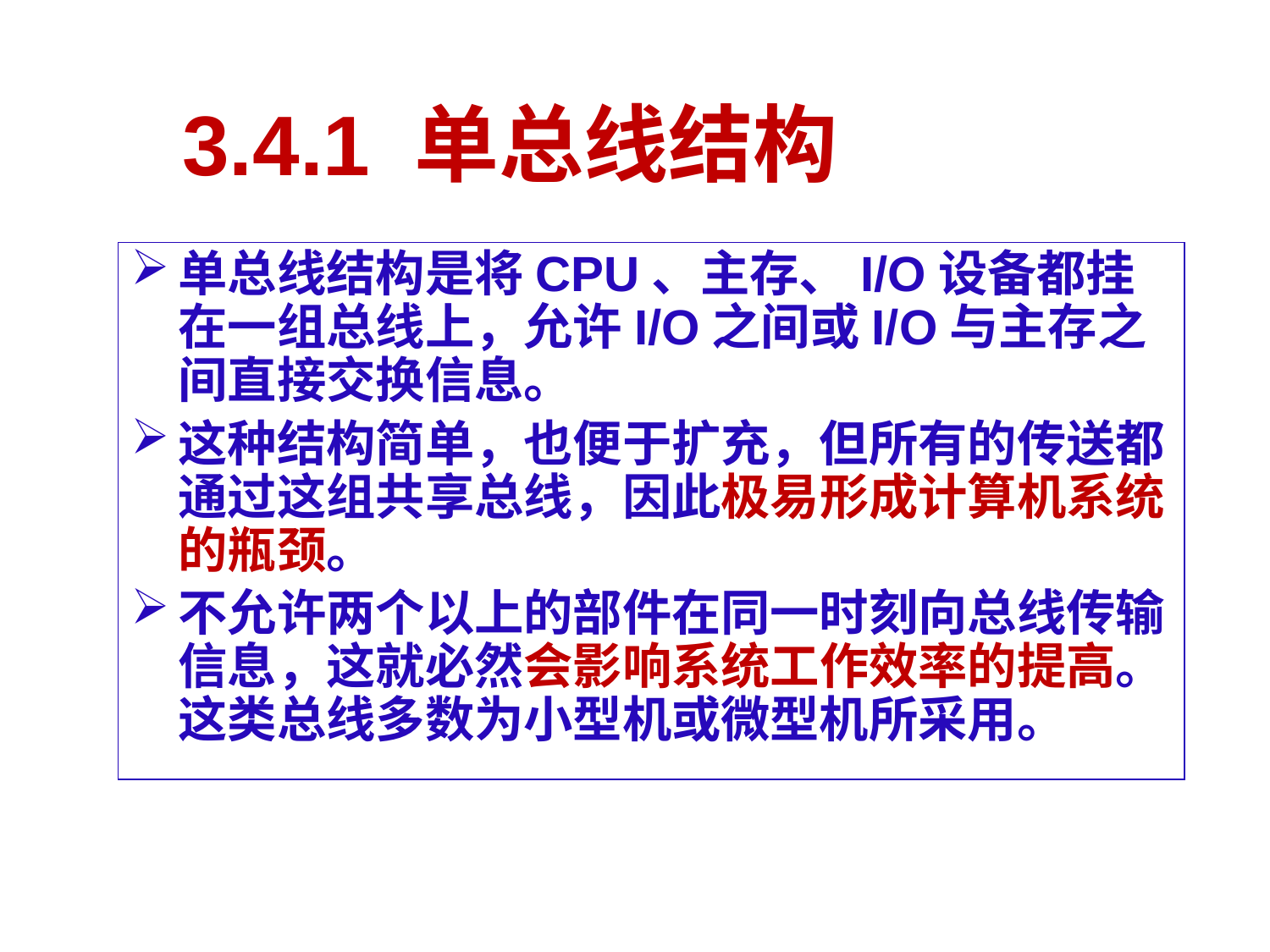

# 3.4.1 单总线结构
单总线结构是将CPU、主存、I/O设备都挂在一组总线上，允许I/O之间或I/O与主存之间直接交换信息。
这种结构简单，也便于扩充，但所有的传送都通过这组共享总线，因此极易形成计算机系统的瓶颈。
不允许两个以上的部件在同一时刻向总线传输信息，这就必然会影响系统工作效率的提高。这类总线多数为小型机或微型机所采用。